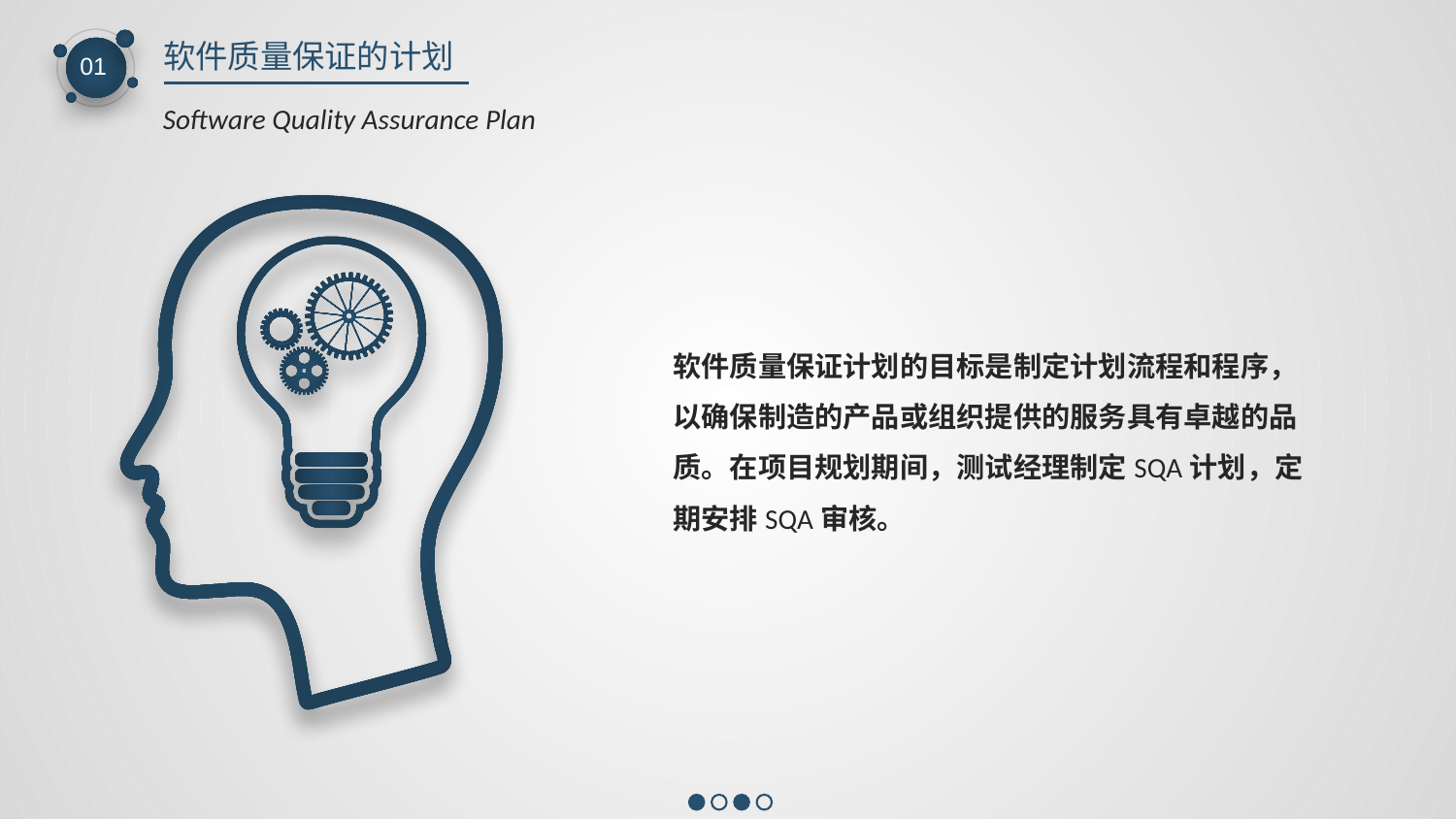

软件质量保证的计划
01
Software Quality Assurance Plan

软件质量保证计划的目标是制定计划流程和程序，以确保制造的产品或组织提供的服务具有卓越的品质。在项目规划期间，测试经理制定SQA计划，定期安排SQA审核。